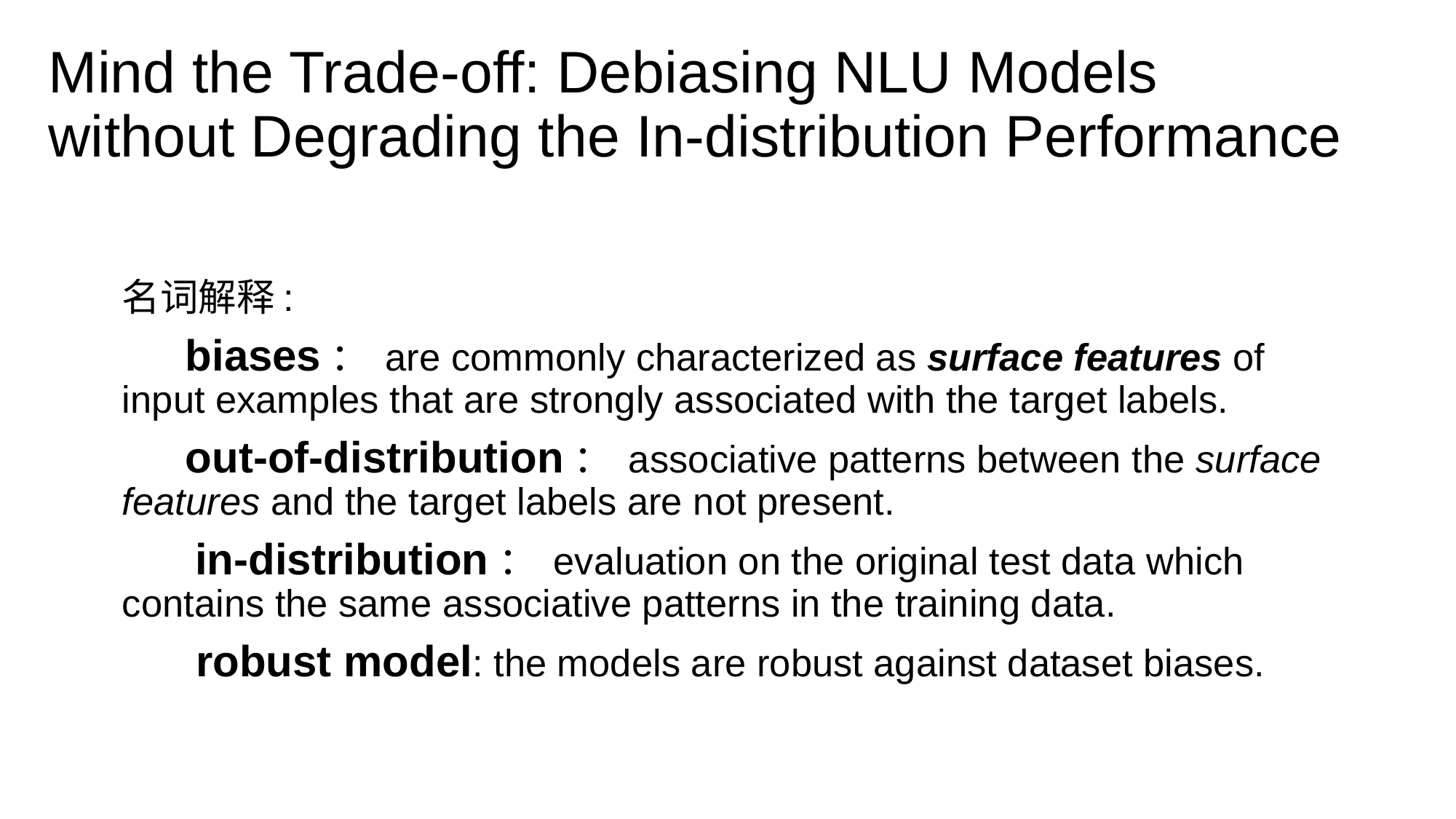

# Mind the Trade-off: Debiasing NLU Models without Degrading the In-distribution Performance
名词解释:
      biases： are commonly characterized as surface features of input examples that are strongly associated with the target labels.
      out-of-distribution： associative patterns between the surface features and the target labels are not present.
      in-distribution： evaluation on the original test data which contains the same associative patterns in the training data.
       robust model: the models are robust against dataset biases.